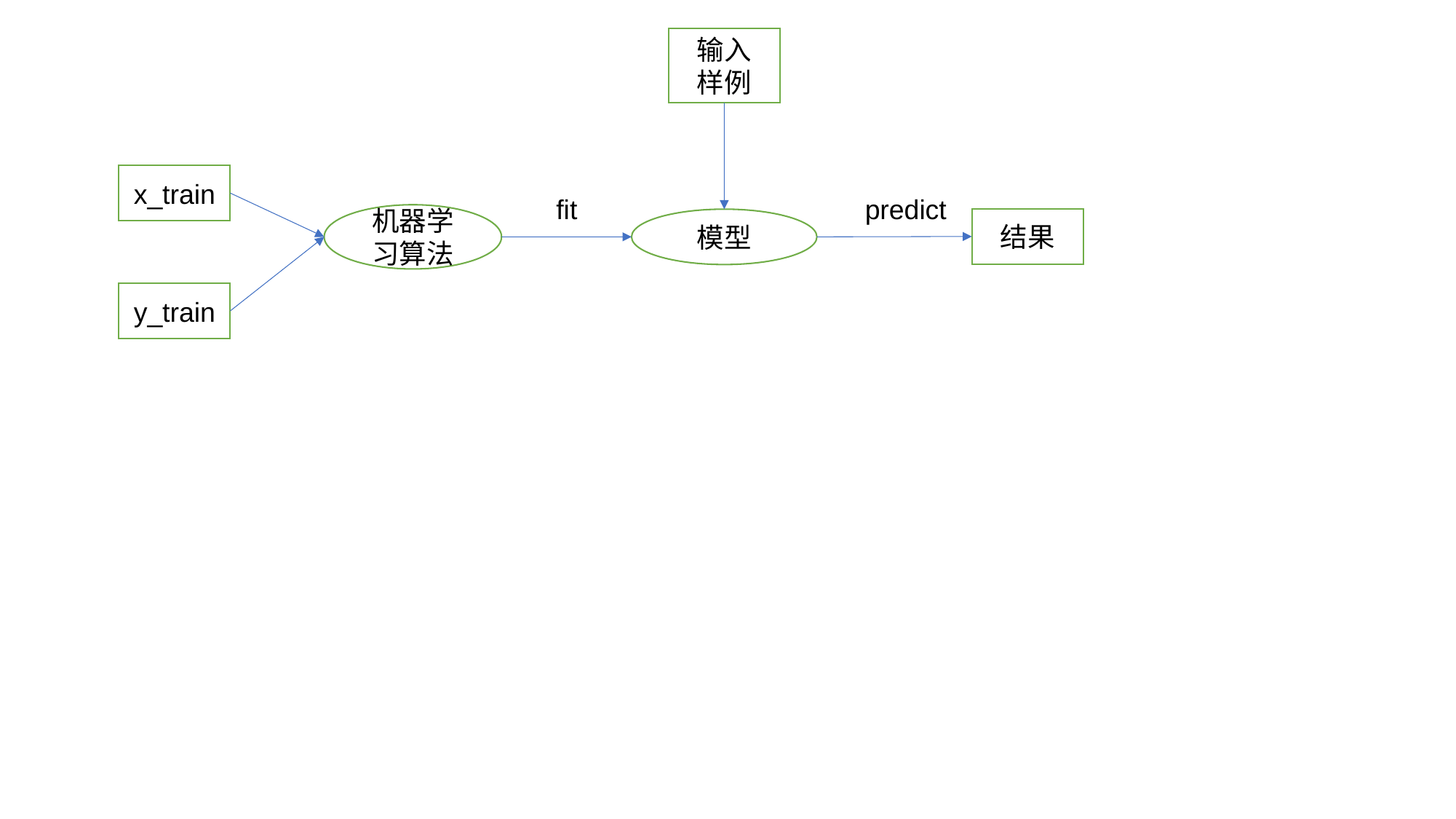

输入
样例
x_train
predict
fit
机器学习算法
结果
模型
y_train